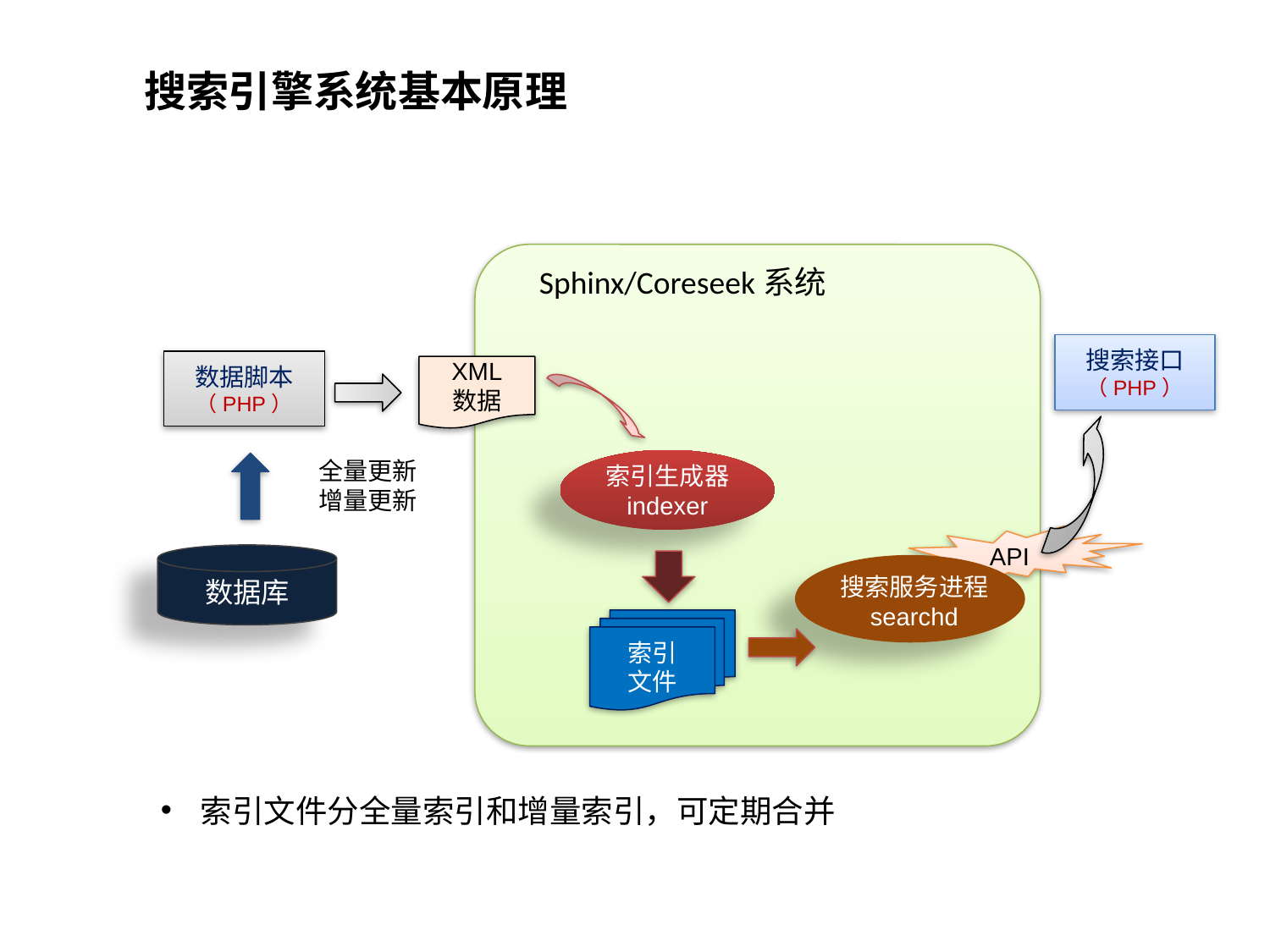

搜索引擎系统基本原理

Sphinx/Coreseek系统
搜索接口
（PHP）
数据脚本
（PHP）
XML
数据

全量更新
增量更新
索引生成器
indexer

API
数据库

搜索服务进程
searchd
索引
文件

索引文件分全量索引和增量索引，可定期合并